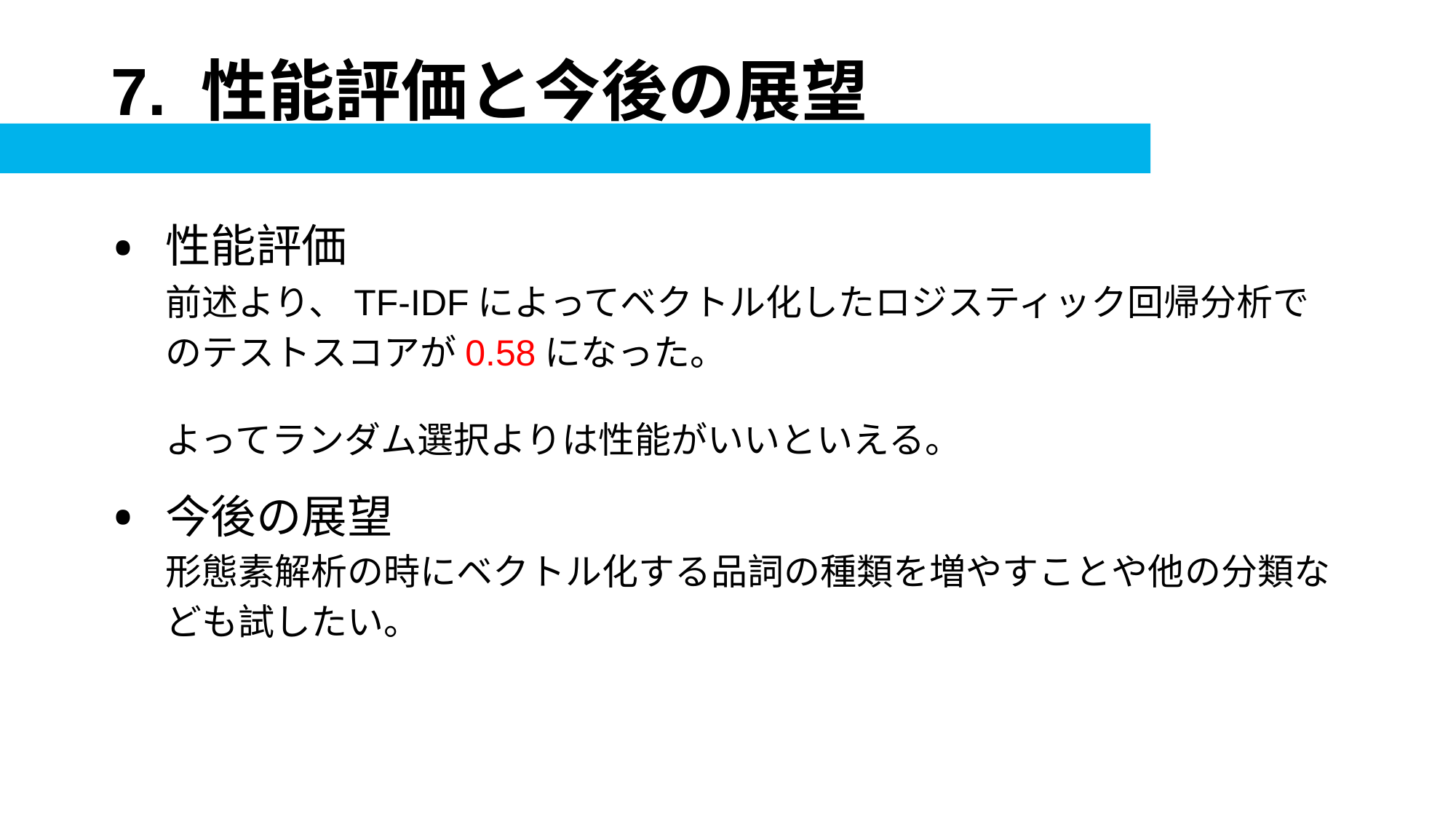

# 7. 性能評価と今後の展望

性能評価
前述より、TF-IDFによってベクトル化したロジスティック回帰分析でのテストスコアが0.58になった。
よってランダム選択よりは性能がいいといえる。
今後の展望
形態素解析の時にベクトル化する品詞の種類を増やすことや他の分類なども試したい。